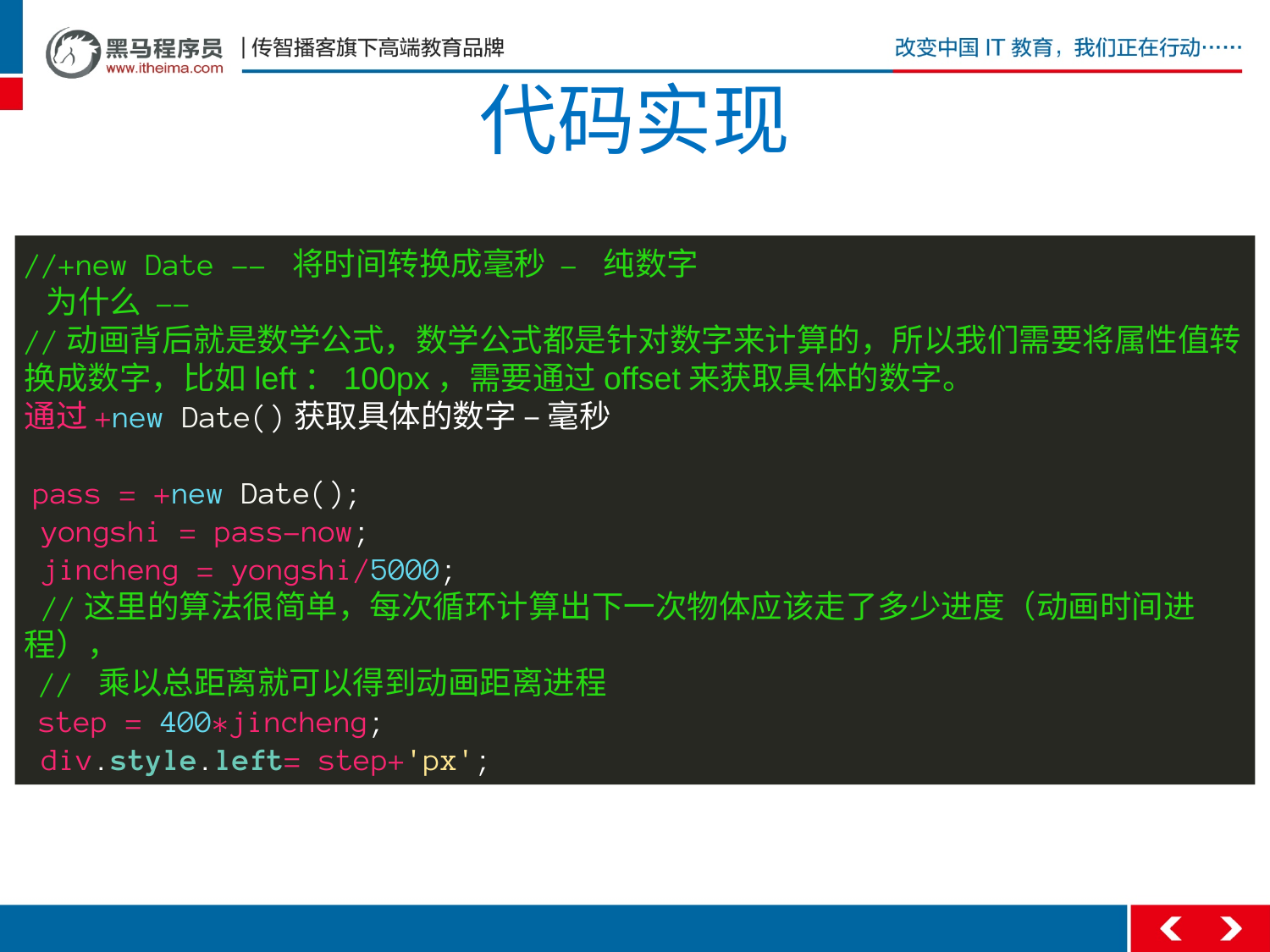

# 代码实现
//+new Date -- 将时间转换成毫秒 - 纯数字
  为什么 --
//动画背后就是数学公式，数学公式都是针对数字来计算的，所以我们需要将属性值转换成数字，比如left：100px，需要通过offset来获取具体的数字。
通过+new Date()获取具体的数字 – 毫秒
 pass = +new Date();
 yongshi = pass-now;
 jincheng = yongshi/5000;
 //这里的算法很简单，每次循环计算出下一次物体应该走了多少进度（动画时间进程），
 // 乘以总距离就可以得到动画距离进程
 step = 400*jincheng;
 div.style.left= step+'px';